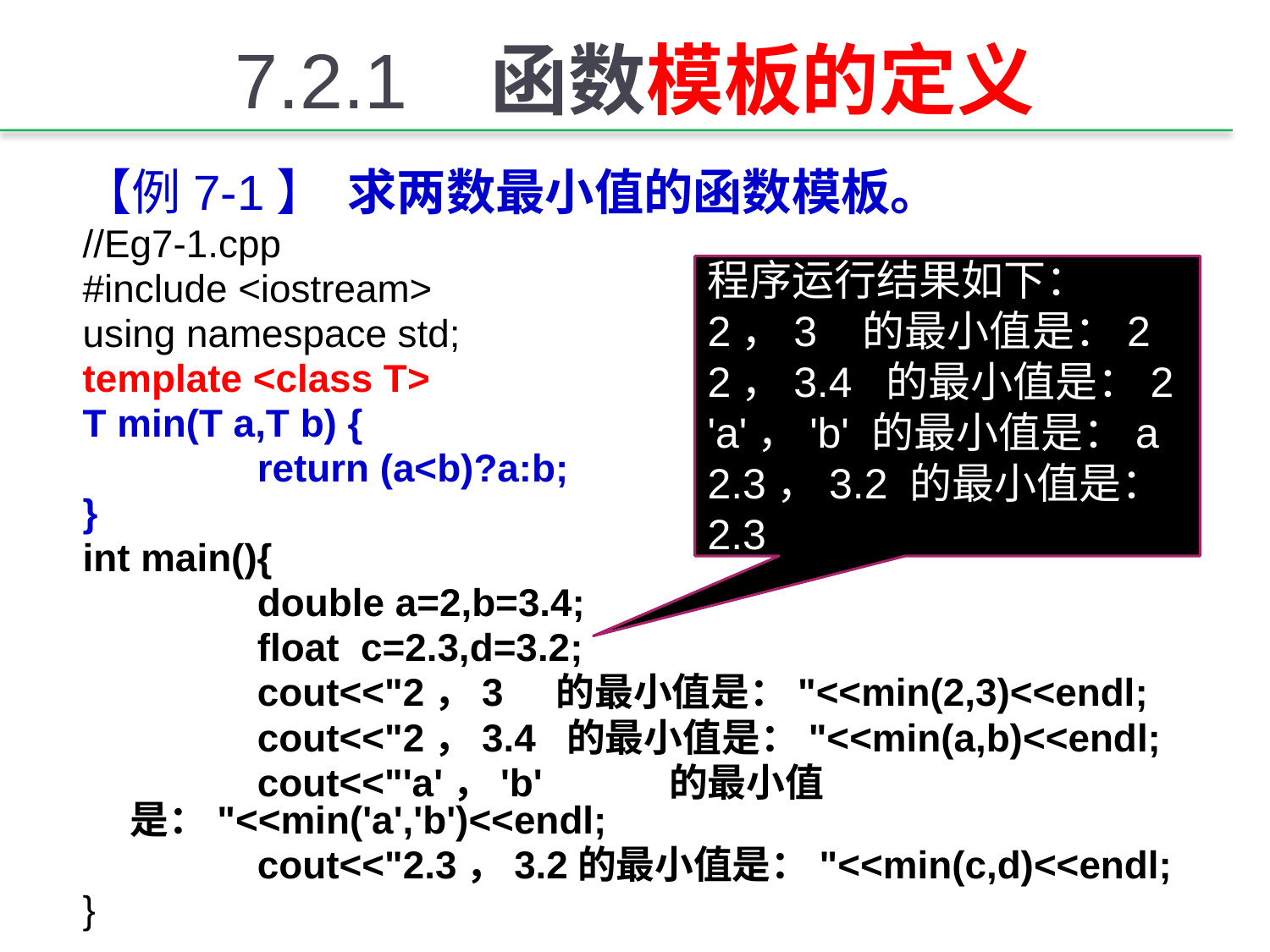

# 7.2.1   函数模板的定义
【例7-1】  求两数最小值的函数模板。
//Eg7-1.cpp
#include <iostream>
using namespace std;
template <class T>
T min(T a,T b) {
		return (a<b)?a:b;
}
int main(){
		double a=2,b=3.4;
		float  c=2.3,d=3.2;
		cout<<"2，3    的最小值是："<<min(2,3)<<endl;
		cout<<"2，3.4  的最小值是："<<min(a,b)<<endl;
		cout<<"'a'，'b'	  的最小值是："<<min('a','b')<<endl;
		cout<<"2.3，3.2的最小值是："<<min(c,d)<<endl;
}
程序运行结果如下：
2，3   的最小值是：2
2，3.4  的最小值是：2
'a'，'b' 的最小值是：a
2.3，3.2 的最小值是：2.3